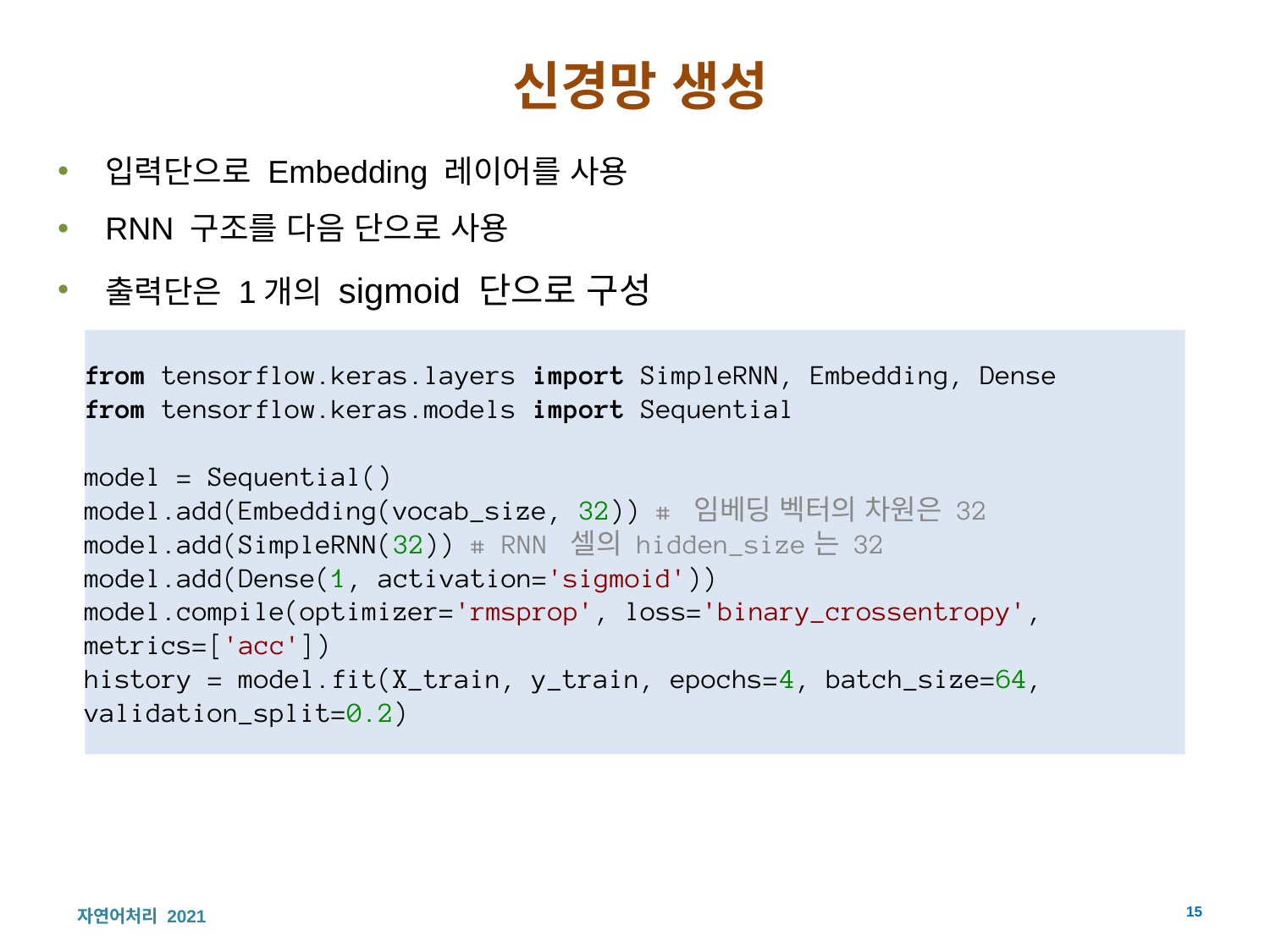

# 신경망 생성
입력단으로 Embedding 레이어를 사용
RNN 구조를 다음 단으로 사용
출력단은 1개의 sigmoid 단으로 구성
from tensorflow.keras.layers import SimpleRNN, Embedding, Dense
from tensorflow.keras.models import Sequential

model = Sequential()
model.add(Embedding(vocab_size, 32)) # 임베딩 벡터의 차원은 32 model.add(SimpleRNN(32)) # RNN 셀의 hidden_size는 32
model.add(Dense(1, activation='sigmoid'))
model.compile(optimizer='rmsprop', loss='binary_crossentropy', 	metrics=['acc'])
history = model.fit(X_train, y_train, epochs=4, batch_size=64, 	validation_split=0.2)